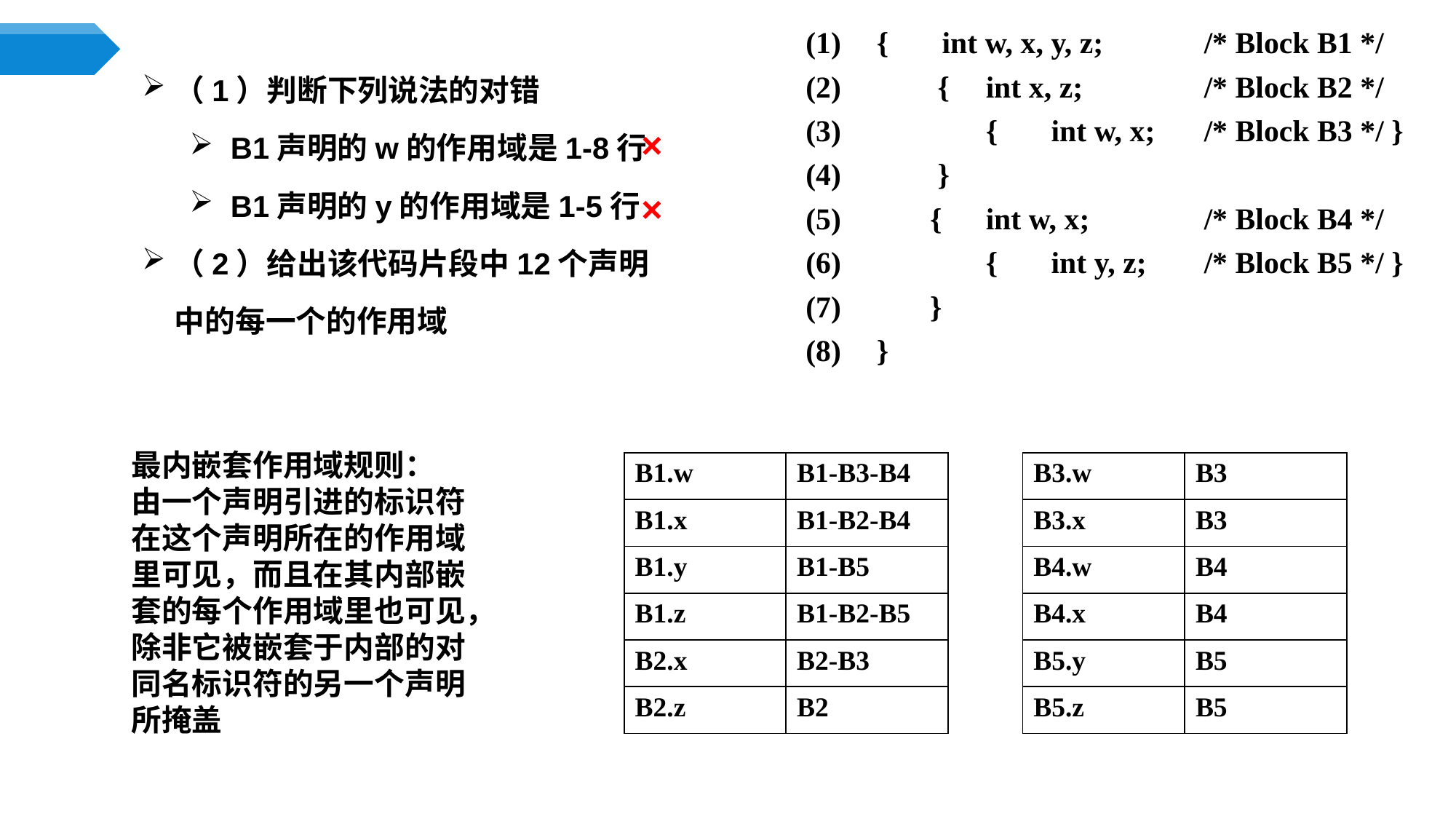

(1)	{       int w, x, y, z; 	/* Block B1 */
     (2)	        { 	int x, z; 		/* Block B2 */
     (3)		{       int w, x; 	/* Block B3 */ }
     (4)	        }
     (5)	       { 	int w, x; 	/* Block B4 */
     (6)		{       int y, z; 	/* Block B5 */ }
     (7)	       }
     (8)	}
（1）判断下列说法的对错
 B1声明的w的作用域是1-8行
 B1声明的y的作用域是1-5行
（2）给出该代码片段中12个声明中的每一个的作用域
×
×
最内嵌套作用域规则：       由一个声明引进的标识符在这个声明所在的作用域里可见，而且在其内部嵌套的每个作用域里也可见，除非它被嵌套于内部的对同名标识符的另一个声明所掩盖
| B1.w | B1-B3-B4 |
| --- | --- |
| B1.x | B1-B2-B4 |
| B1.y | B1-B5 |
| B1.z | B1-B2-B5 |
| B2.x | B2-B3 |
| B2.z | B2 |
| B3.w | B3 |
| --- | --- |
| B3.x | B3 |
| B4.w | B4 |
| B4.x | B4 |
| B5.y | B5 |
| B5.z | B5 |